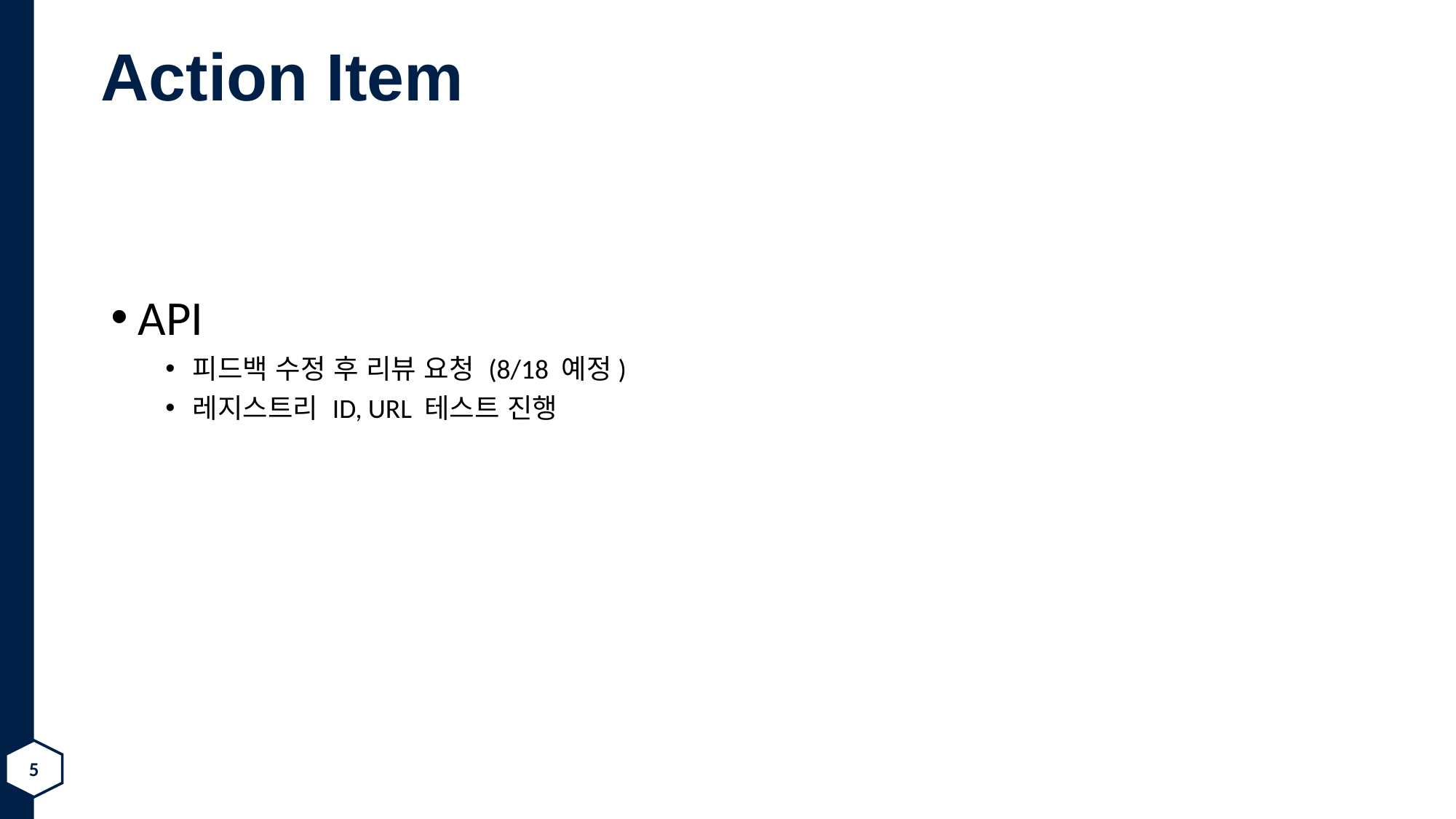

# Action Item

API
피드백 수정 후 리뷰 요청 (8/18 예정)
레지스트리 ID, URL 테스트 진행